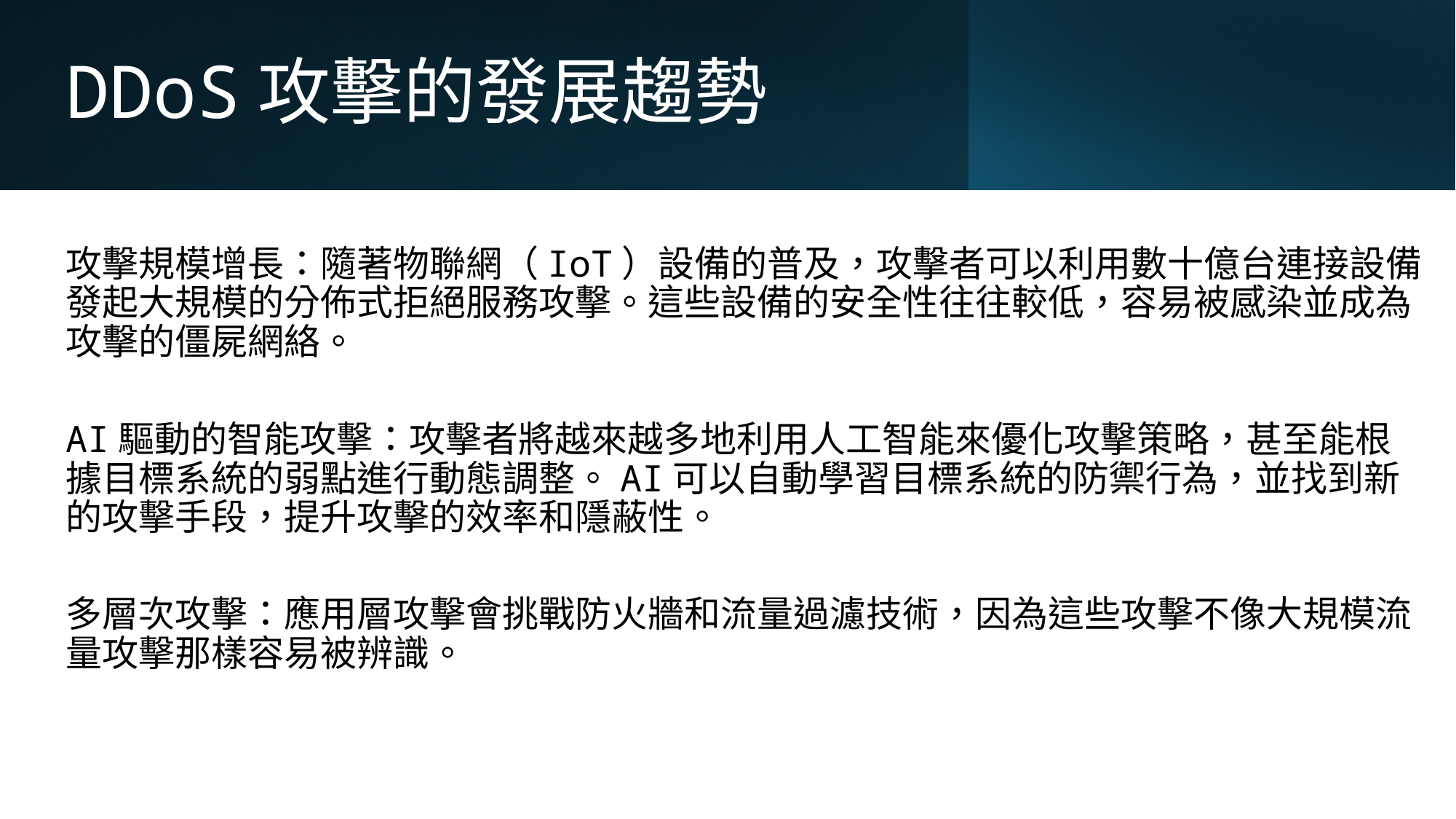

# DDoS攻擊的發展趨勢
攻擊規模增長：隨著物聯網（IoT）設備的普及，攻擊者可以利用數十億台連接設備發起大規模的分佈式拒絕服務攻擊。這些設備的安全性往往較低，容易被感染並成為攻擊的僵屍網絡。

AI驅動的智能攻擊：攻擊者將越來越多地利用人工智能來優化攻擊策略，甚至能根據目標系統的弱點進行動態調整。AI可以自動學習目標系統的防禦行為，並找到新的攻擊手段，提升攻擊的效率和隱蔽性。

多層次攻擊：應用層攻擊會挑戰防火牆和流量過濾技術，因為這些攻擊不像大規模流量攻擊那樣容易被辨識。